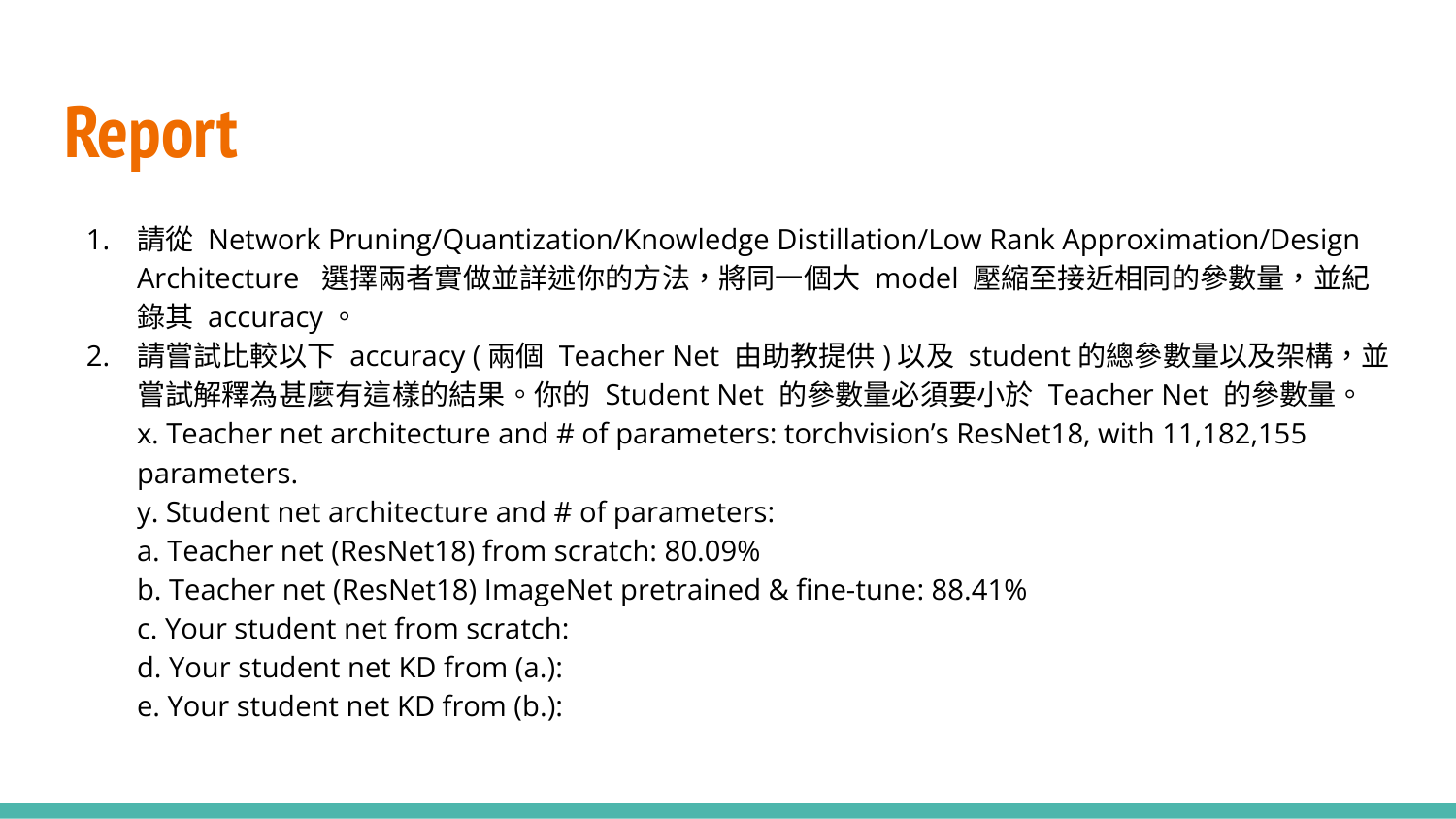

# Report
請從 Network Pruning/Quantization/Knowledge Distillation/Low Rank Approximation/Design Architecture  選擇兩者實做並詳述你的方法，將同一個大 model 壓縮至接近相同的參數量，並紀錄其 accuracy。
請嘗試比較以下 accuracy (兩個 Teacher Net 由助教提供)以及 student的總參數量以及架構，並嘗試解釋為甚麼有這樣的結果。你的 Student Net 的參數量必須要小於 Teacher Net 的參數量。
x. Teacher net architecture and # of parameters: torchvision’s ResNet18, with 11,182,155 parameters.
y. Student net architecture and # of parameters:
a. Teacher net (ResNet18) from scratch: 80.09%
b. Teacher net (ResNet18) ImageNet pretrained & fine-tune: 88.41%
c. Your student net from scratch:
d. Your student net KD from (a.):
e. Your student net KD from (b.):